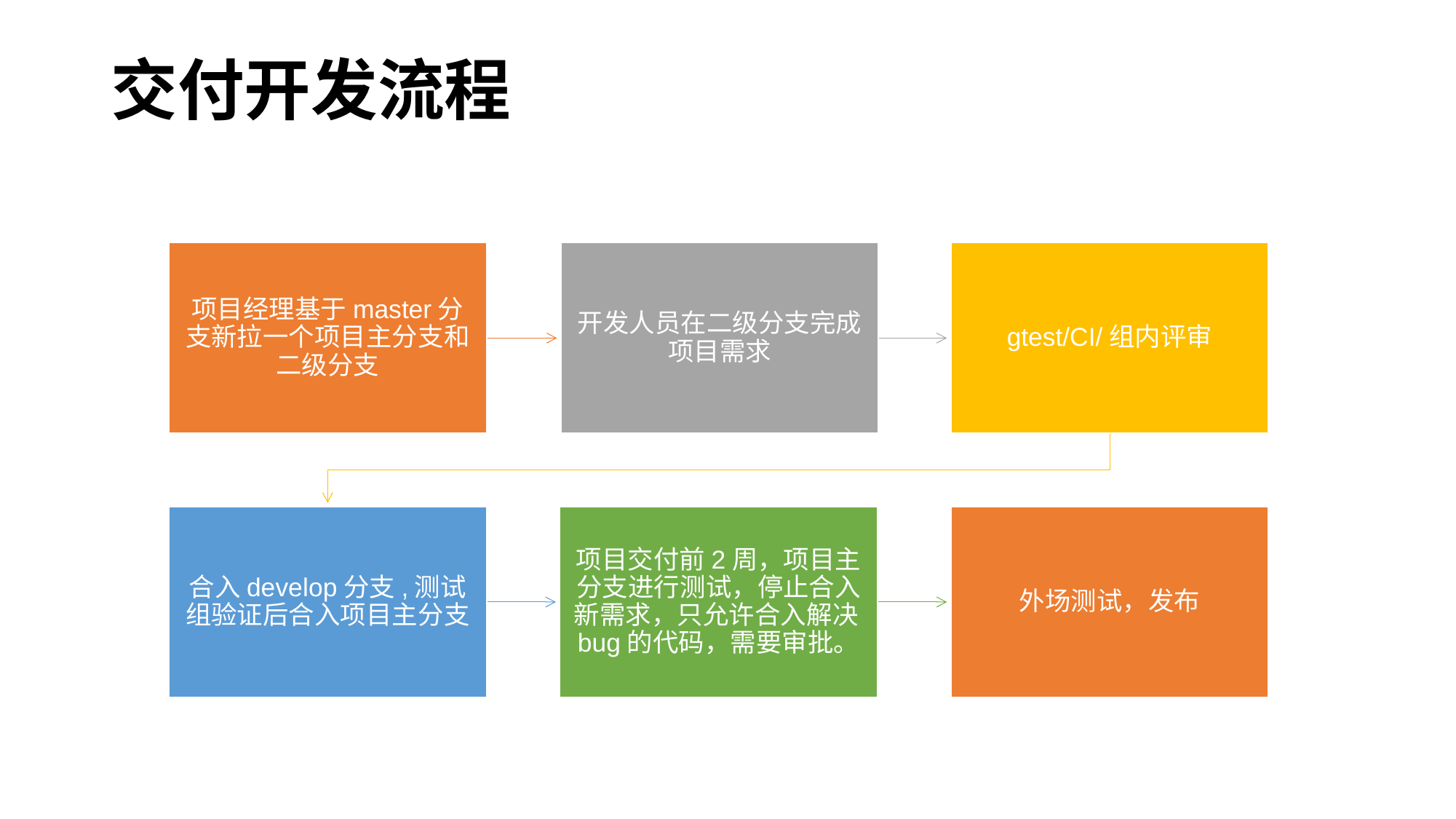

# 交付开发流程

项目经理基于master分支新拉一个项目主分支和二级分支

开发人员在二级分支完成项目需求

gtest/CI/组内评审

合入develop分支,测试组验证后合入项目主分支

项目交付前2周，项目主分支进行测试，停止合入新需求，只允许合入解决bug的代码，需要审批。
外场测试，发布